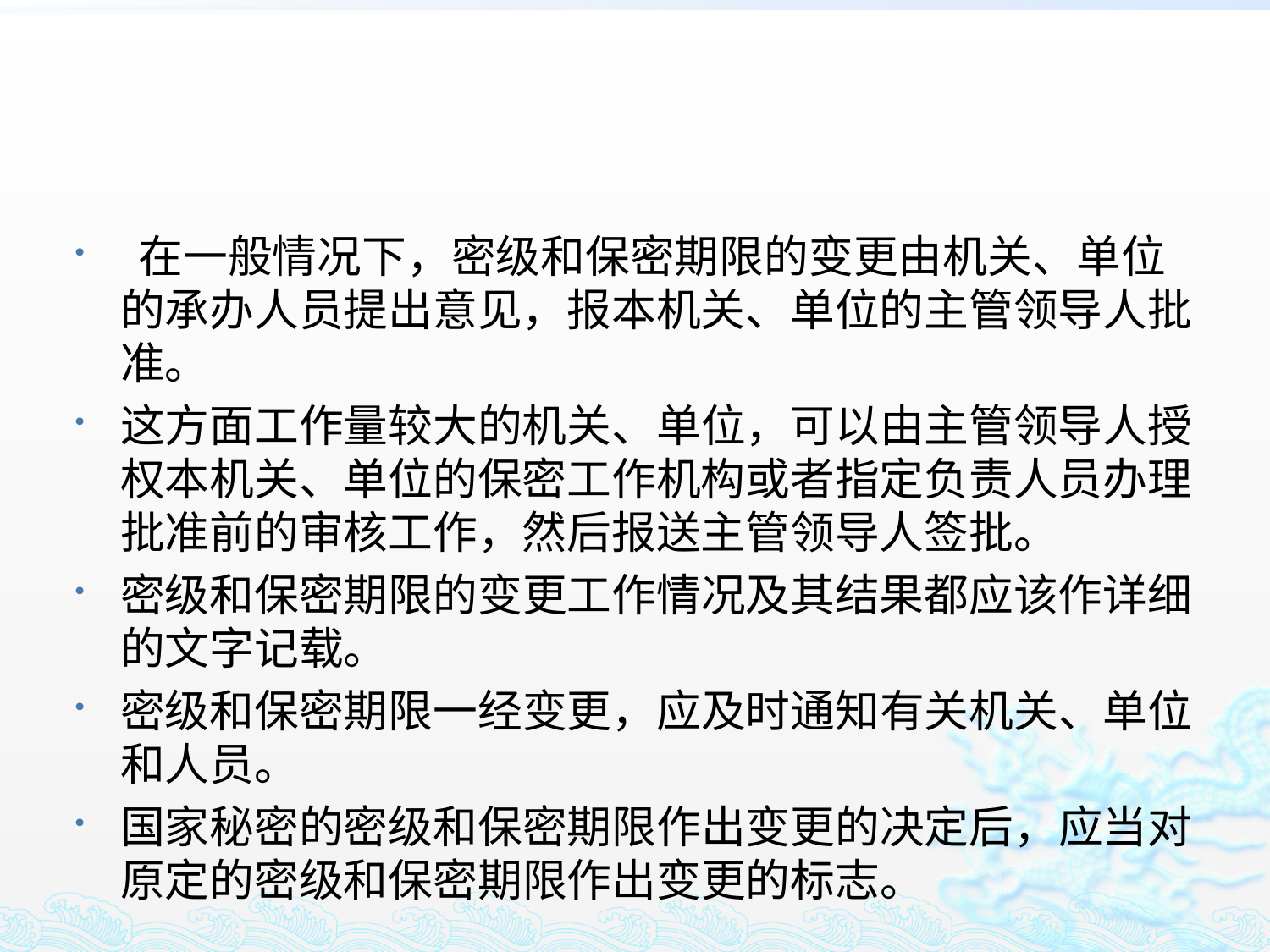

#
 在一般情况下，密级和保密期限的变更由机关、单位的承办人员提出意见，报本机关、单位的主管领导人批准。
这方面工作量较大的机关、单位，可以由主管领导人授权本机关、单位的保密工作机构或者指定负责人员办理批准前的审核工作，然后报送主管领导人签批。
密级和保密期限的变更工作情况及其结果都应该作详细的文字记载。
密级和保密期限一经变更，应及时通知有关机关、单位和人员。
国家秘密的密级和保密期限作出变更的决定后，应当对原定的密级和保密期限作出变更的标志。